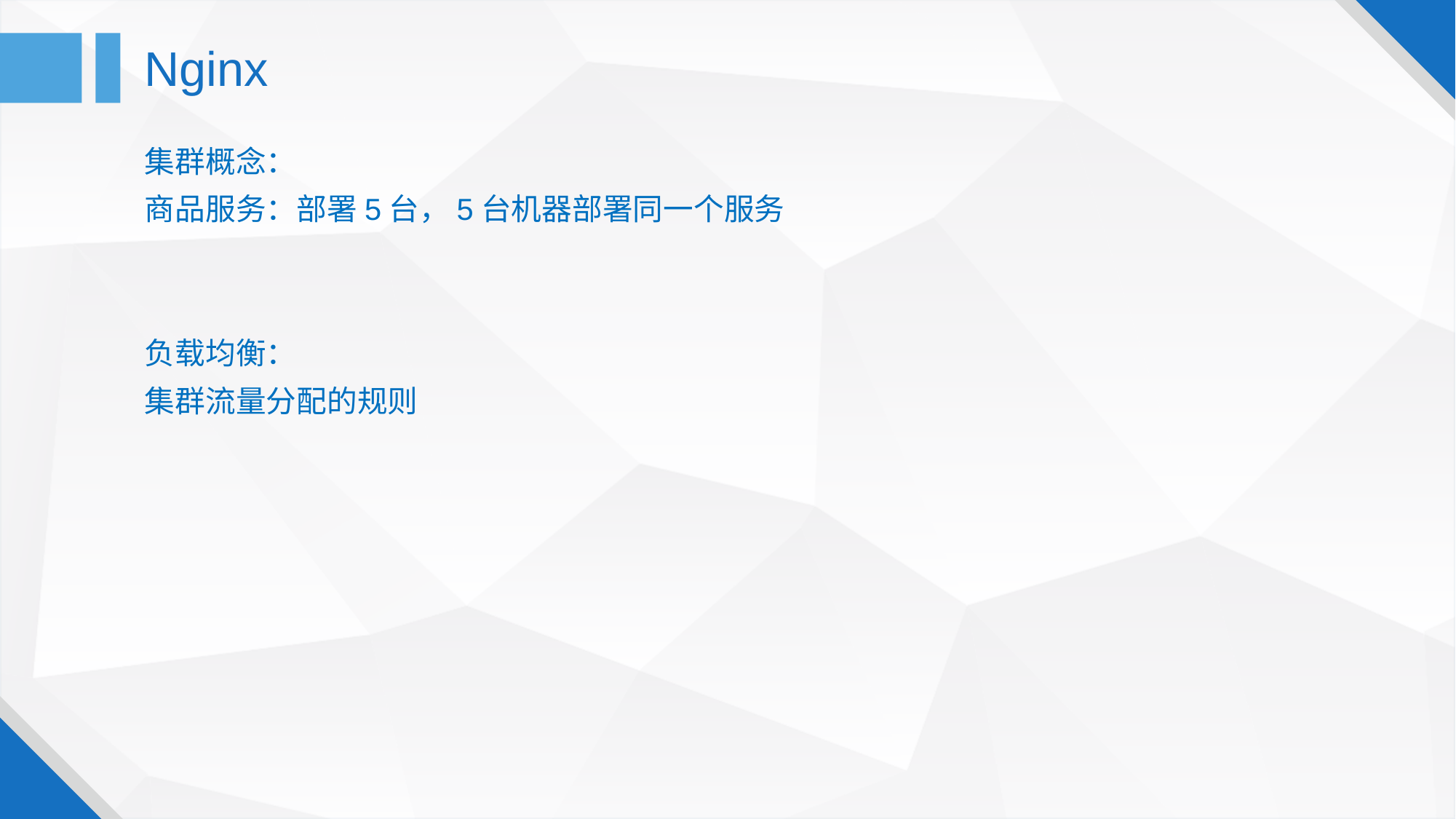

# Nginx
集群概念：
商品服务：部署5台，5台机器部署同一个服务

负载均衡：
集群流量分配的规则